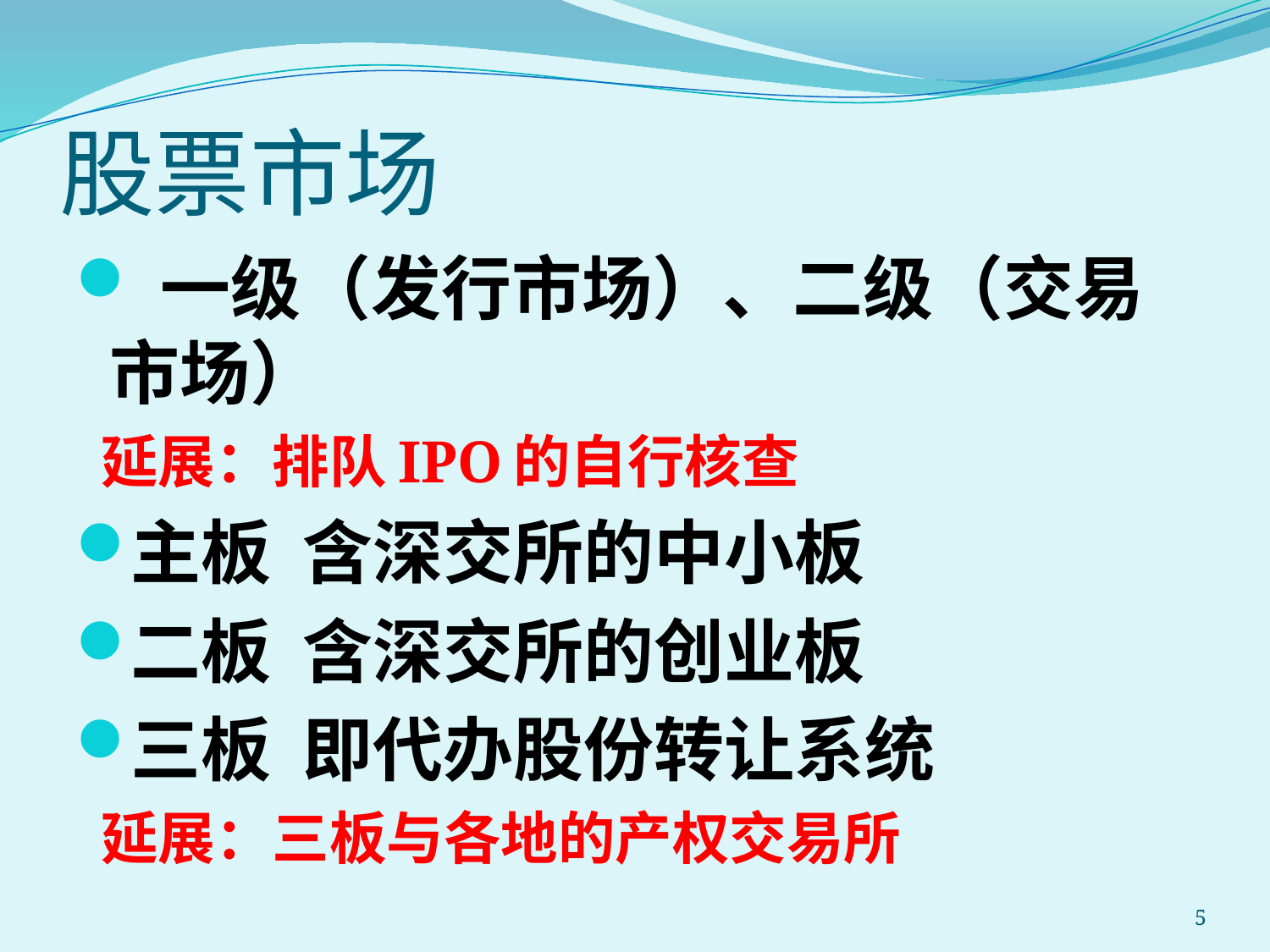

# 股票市场
 一级（发行市场）、二级（交易市场）
 延展：排队IPO的自行核查
主板  含深交所的中小板
二板  含深交所的创业板
三板  即代办股份转让系统
 延展：三板与各地的产权交易所

5